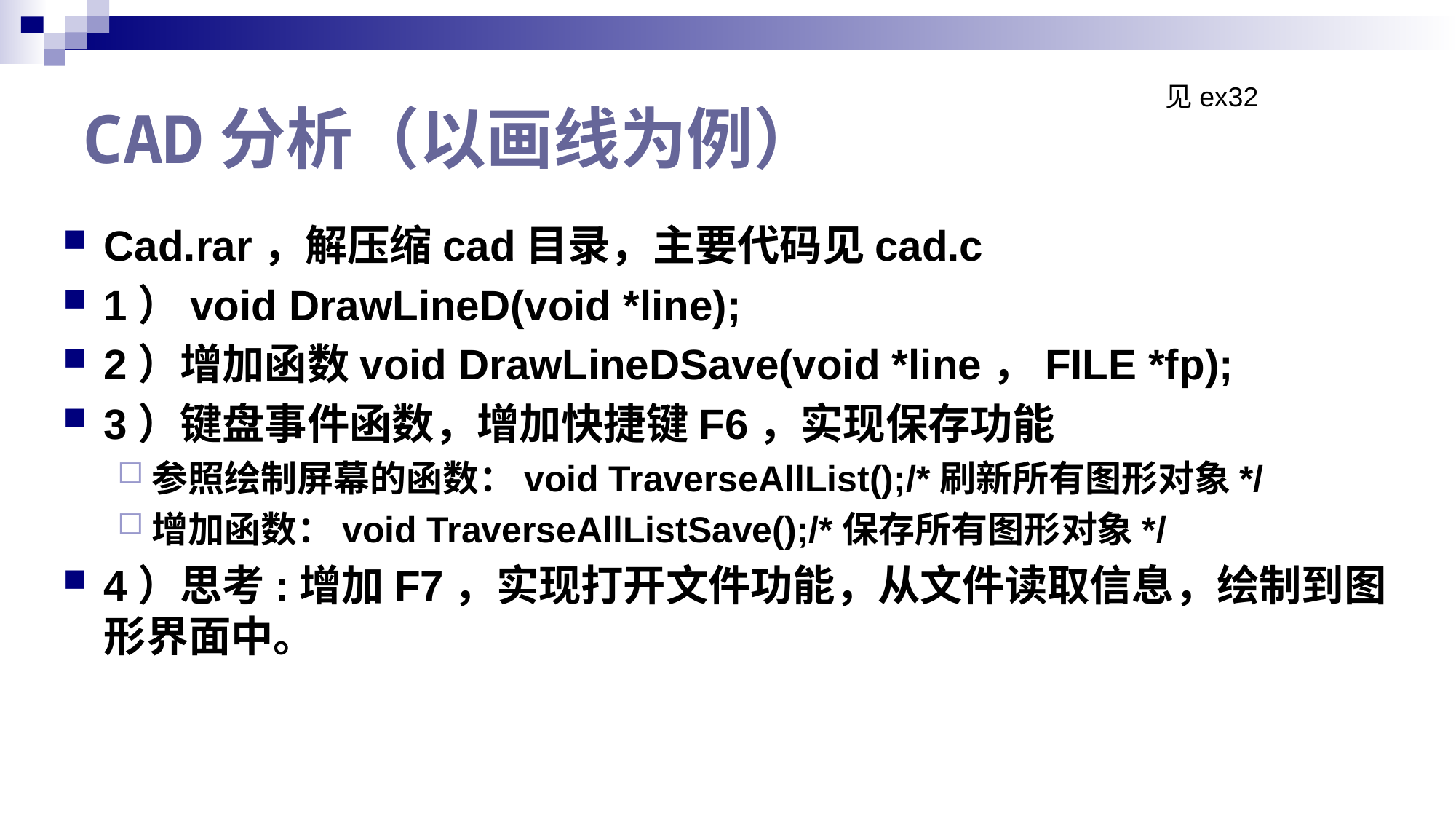

# CAD分析（以画线为例）
见ex32
Cad.rar，解压缩cad目录，主要代码见cad.c
1）void DrawLineD(void *line);
2）增加函数void DrawLineDSave(void *line，FILE *fp);
3）键盘事件函数，增加快捷键F6，实现保存功能
参照绘制屏幕的函数：void TraverseAllList();/*刷新所有图形对象*/
增加函数：void TraverseAllListSave();/*保存所有图形对象*/
4）思考:增加F7，实现打开文件功能，从文件读取信息，绘制到图形界面中。